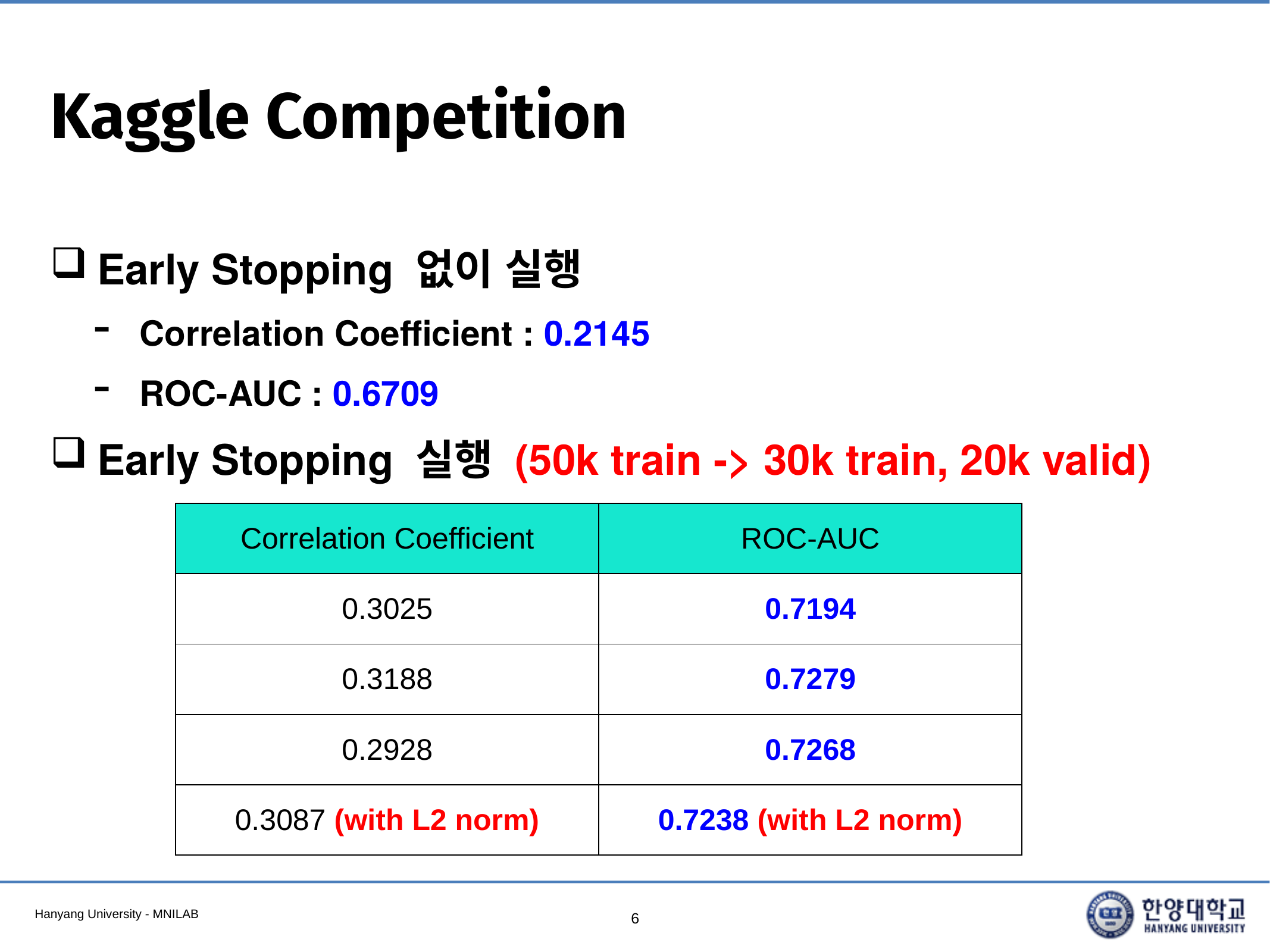

# Kaggle Competition
Early Stopping 없이 실행
Correlation Coefficient : 0.2145
ROC-AUC : 0.6709
Early Stopping 실행 (50k train -> 30k train, 20k valid)

| Correlation Coefficient | ROC-AUC |
| --- | --- |
| 0.3025 | 0.7194 |
| 0.3188 | 0.7279 |
| 0.2928 | 0.7268 |
| 0.3087 (with L2 norm) | 0.7238 (with L2 norm) |
6